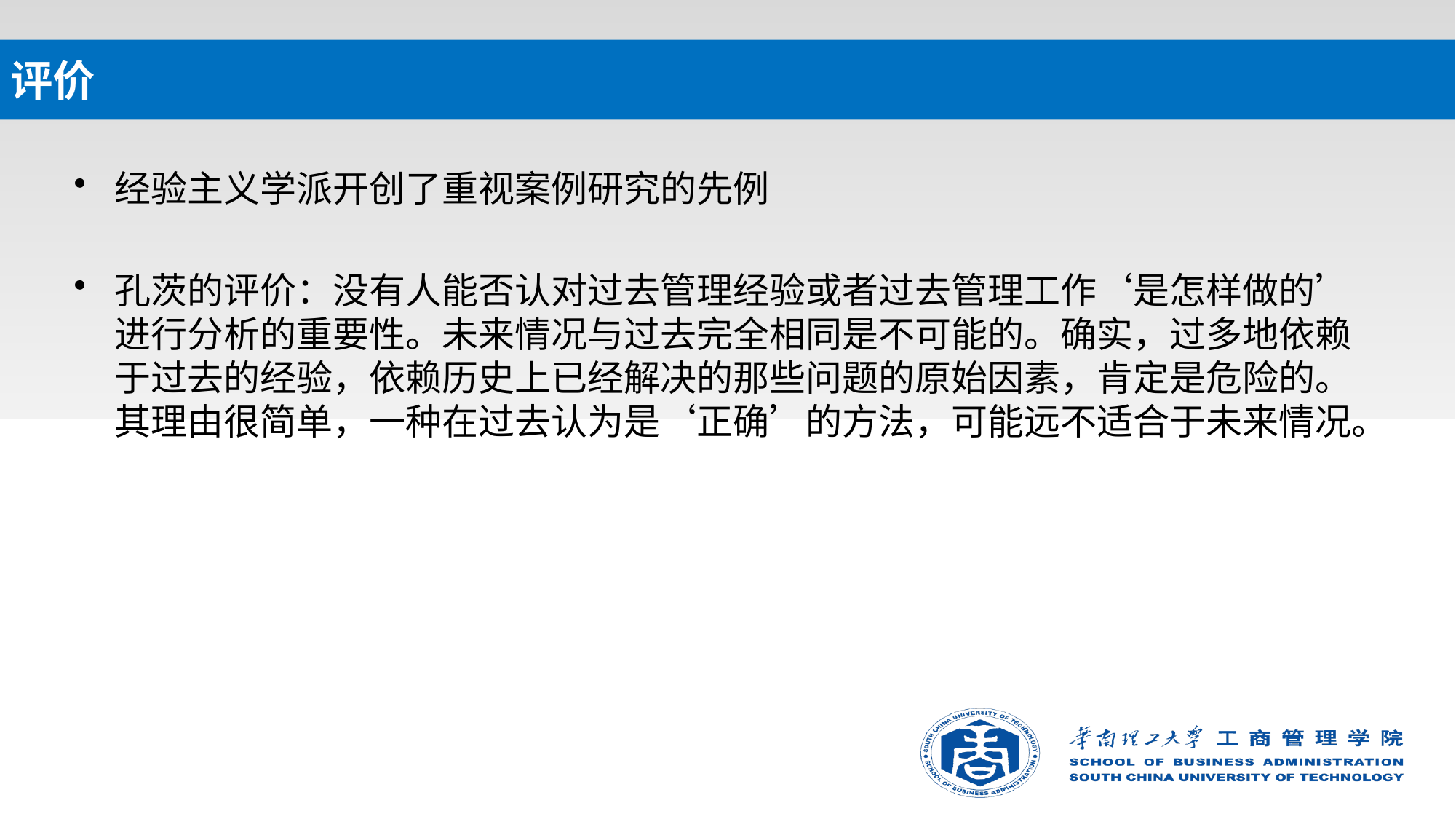

# 评价
经验主义学派开创了重视案例研究的先例

孔茨的评价：没有人能否认对过去管理经验或者过去管理工作‘是怎样做的’进行分析的重要性。未来情况与过去完全相同是不可能的。确实，过多地依赖于过去的经验，依赖历史上已经解决的那些问题的原始因素，肯定是危险的。其理由很简单，一种在过去认为是‘正确’的方法，可能远不适合于未来情况。